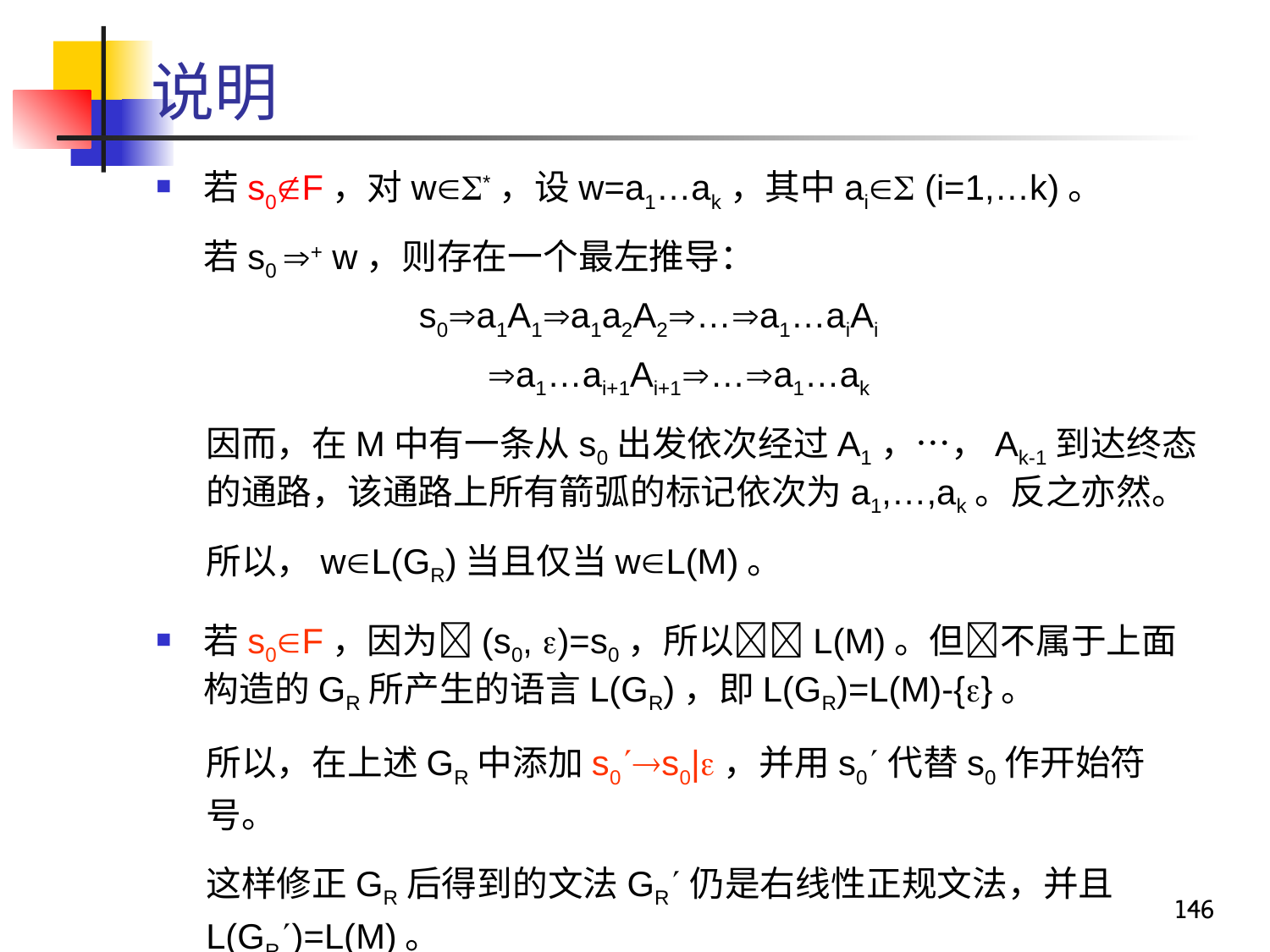

# 说明
若s0∉F，对w∈Σ*，设w=a1…ak，其中ai∈Σ (i=1,…k)。
	若s0 ⇒+ w，则存在一个最左推导：
		      s0⇒a1A1⇒a1a2A2⇒…⇒a1…aiAi
			⇒a1…ai+1Ai+1⇒…⇒a1…ak
因而，在M中有一条从s0出发依次经过A1，…，Ak-1到达终态的通路，该通路上所有箭弧的标记依次为a1,…,ak。反之亦然。
所以，w∈L(GR)当且仅当w∈L(M)。
若s0∈F，因为δ(s0, ε)=s0，所以ε∈L(M)。但ε不属于上面构造的GR所产生的语言L(GR)，即L(GR)=L(M)-{ε}。
所以，在上述GR中添加s0′→s0|ε，并用s0′代替s0作开始符号。
这样修正GR后得到的文法GR′仍是右线性正规文法，并且L(GR′)=L(M)。

146